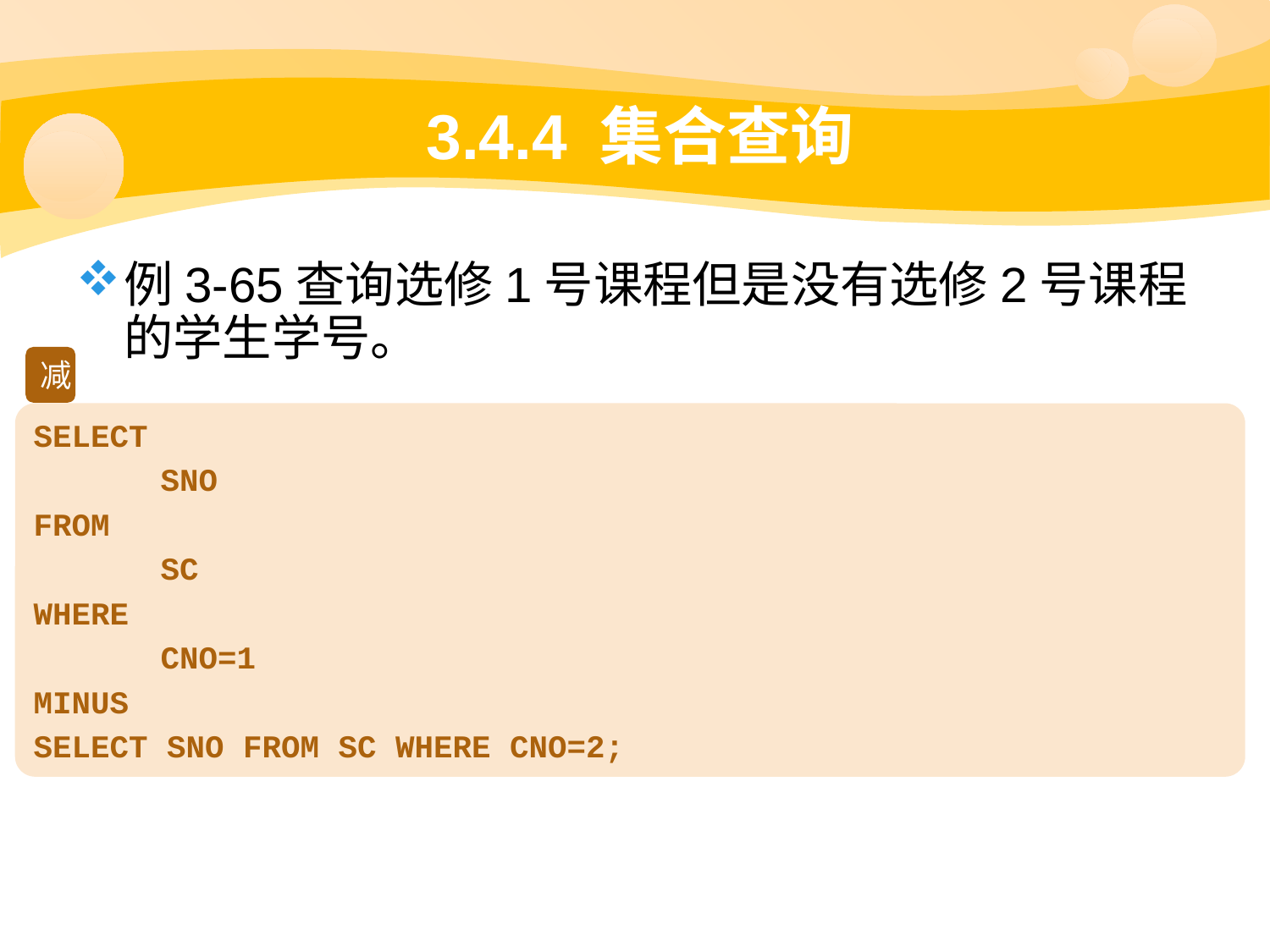

# 3.4.4 集合查询
例3-65查询选修1号课程但是没有选修2号课程的学生学号。

减
SELECT
	SNO
FROM
	SC
WHERE
	CNO=1
MINUS
SELECT SNO FROM SC WHERE CNO=2;